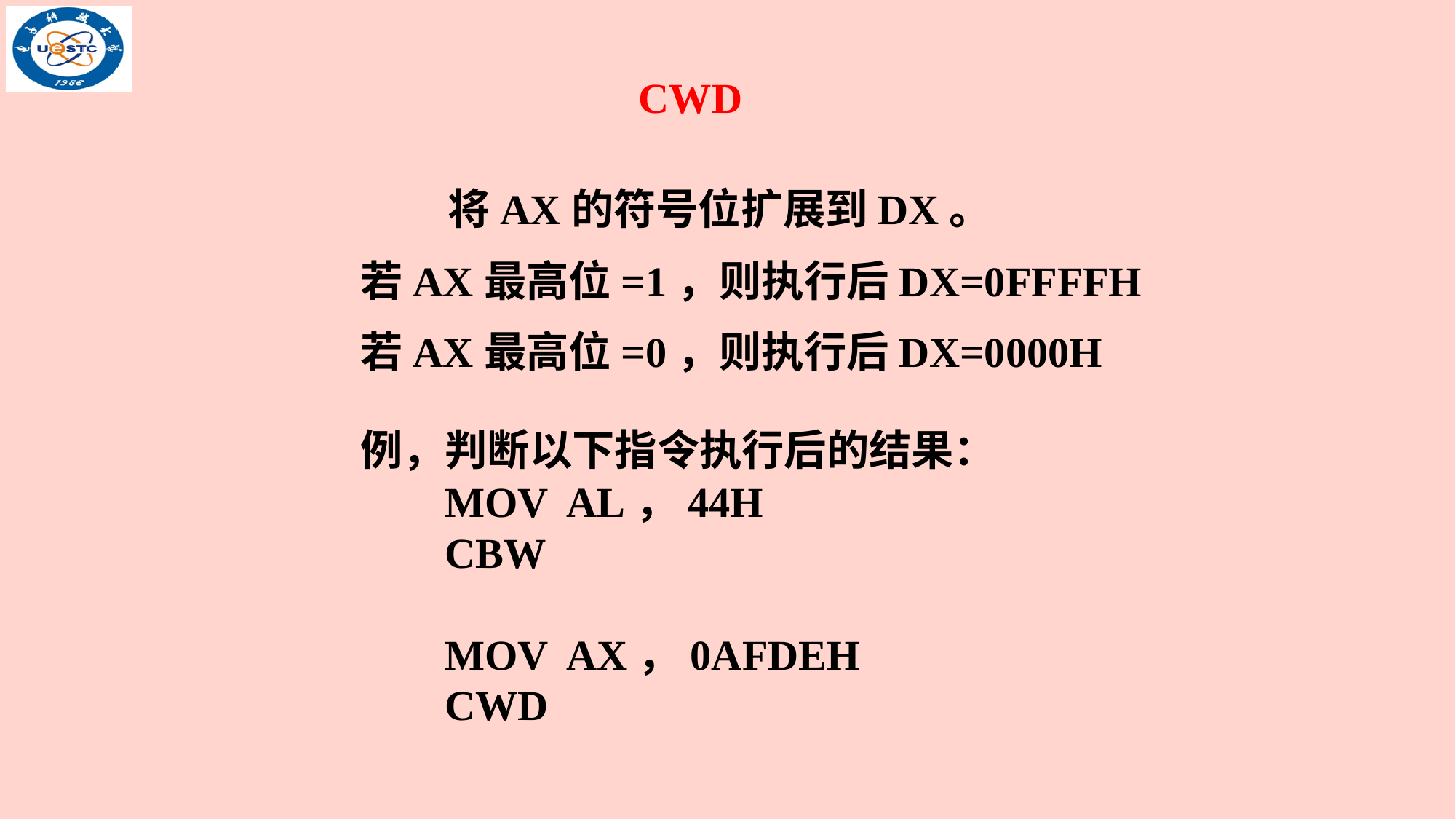

CWD
        将AX的符号位扩展到DX。
若AX最高位=1，则执行后DX=0FFFFH
若AX最高位=0，则执行后DX=0000H
例，判断以下指令执行后的结果：
        MOV  AL，44H
        CBW

        MOV  AX，0AFDEH
        CWD